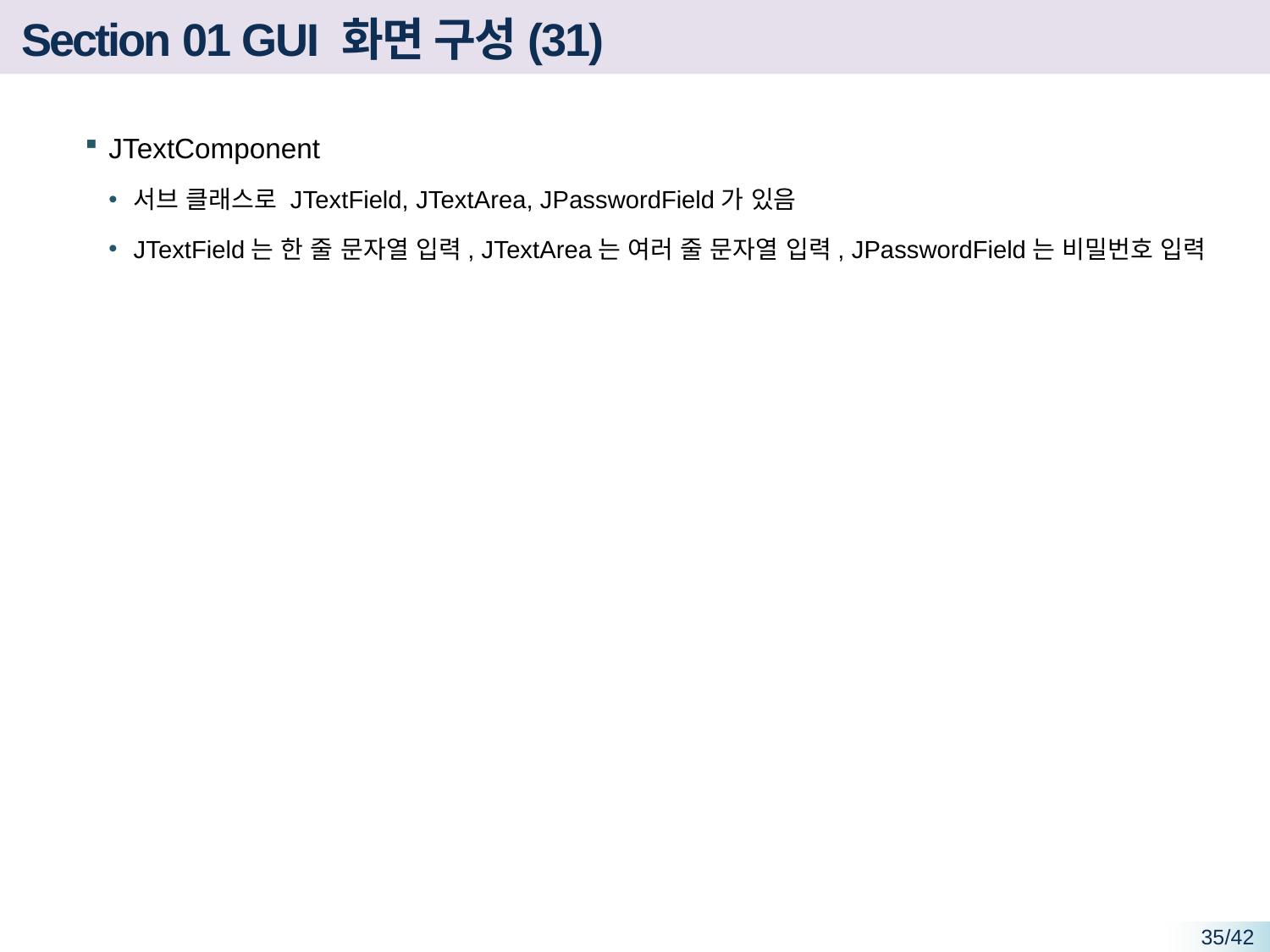

# Section 01 GUI 화면 구성(31)
JTextComponent
서브 클래스로 JTextField, JTextArea, JPasswordField가 있음
JTextField는 한 줄 문자열 입력, JTextArea는 여러 줄 문자열 입력, JPasswordField는 비밀번호 입력